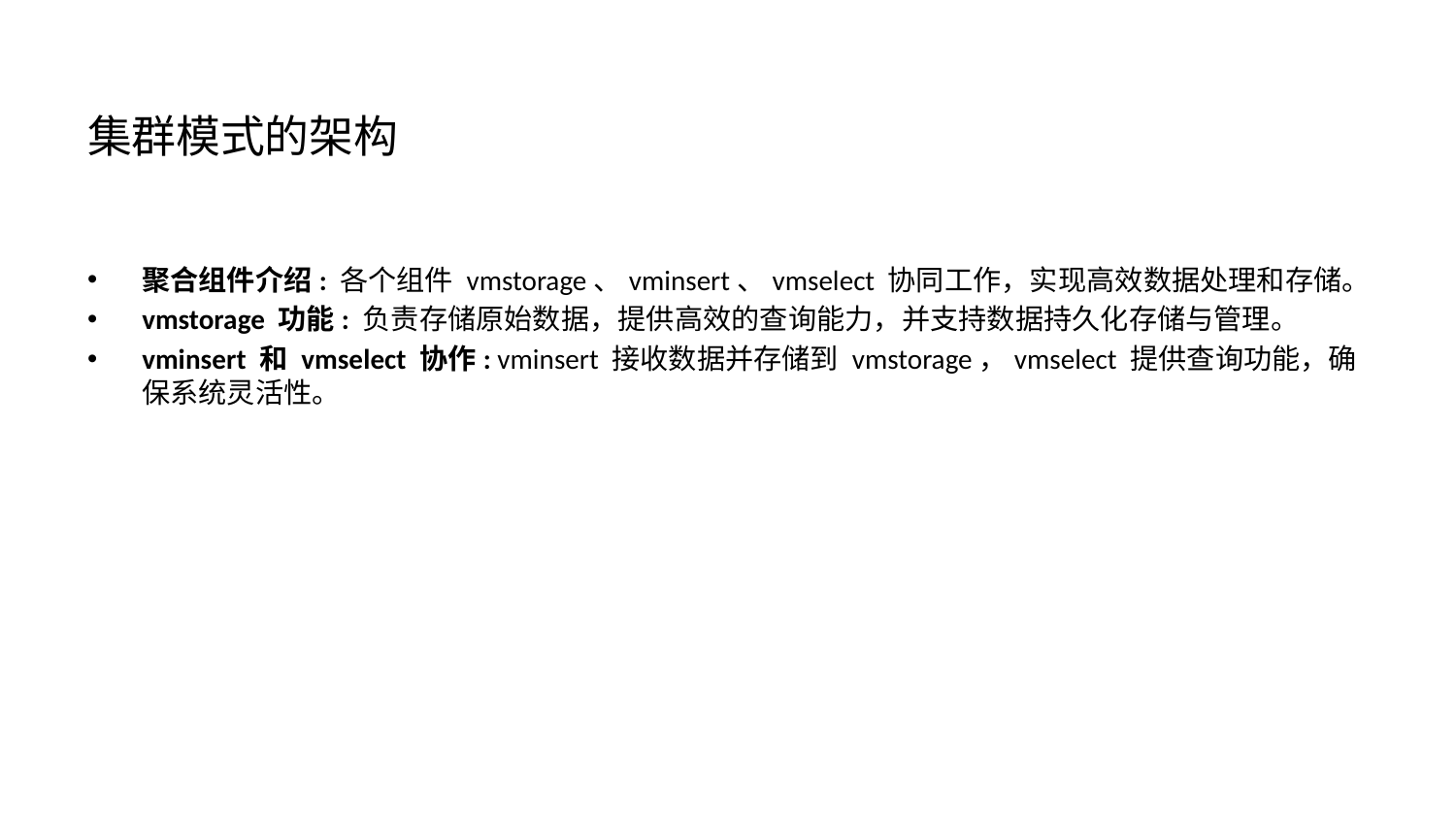

# 集群模式的架构
聚合组件介绍: 各个组件 vmstorage、vminsert、vmselect 协同工作，实现高效数据处理和存储。
vmstorage 功能: 负责存储原始数据，提供高效的查询能力，并支持数据持久化存储与管理。
vminsert 和 vmselect 协作: vminsert 接收数据并存储到 vmstorage，vmselect 提供查询功能，确保系统灵活性。